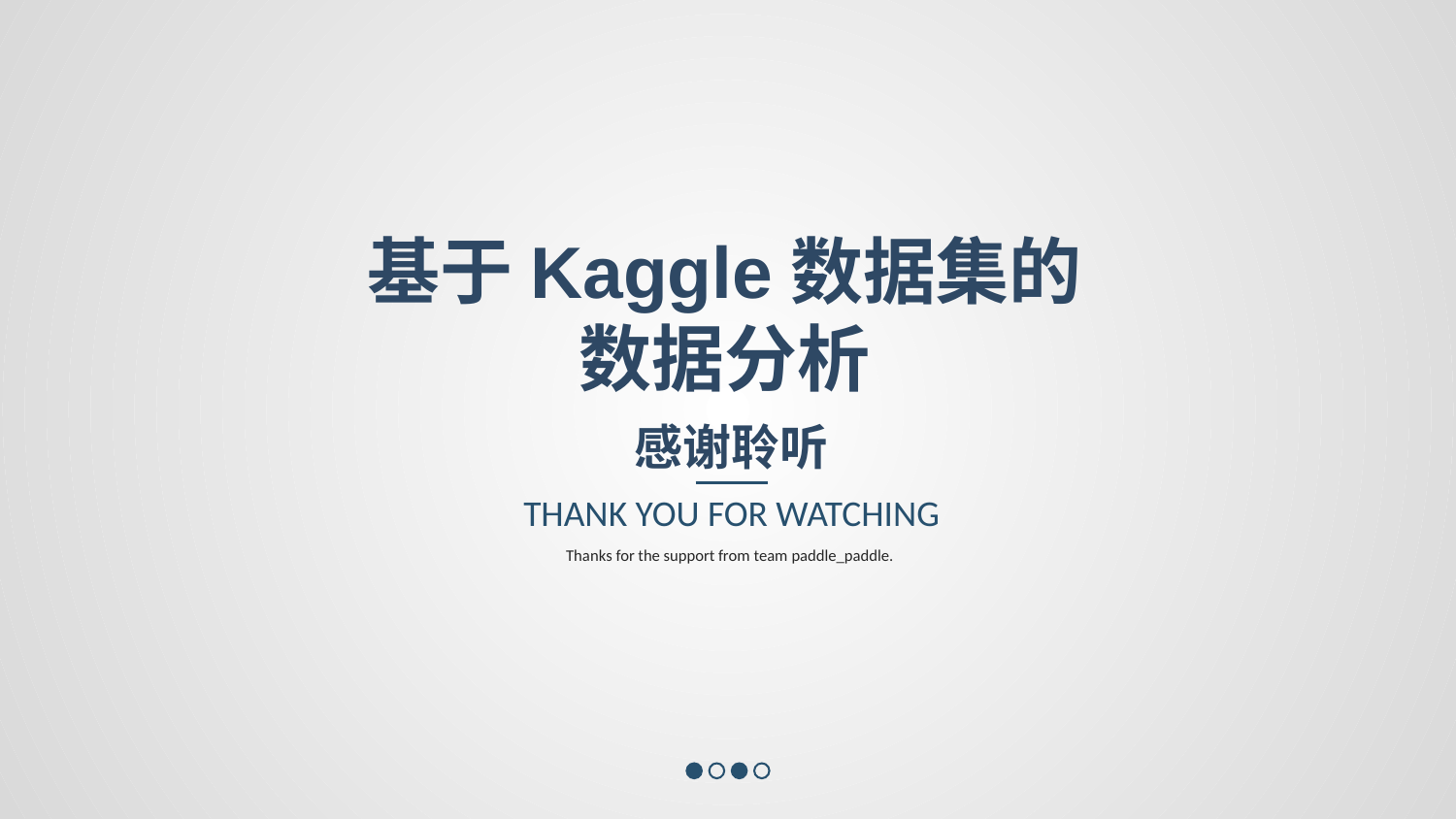

基于Kaggle数据集的
数据分析
感谢聆听
THANK YOU FOR WATCHING
Thanks for the support from team paddle_paddle.